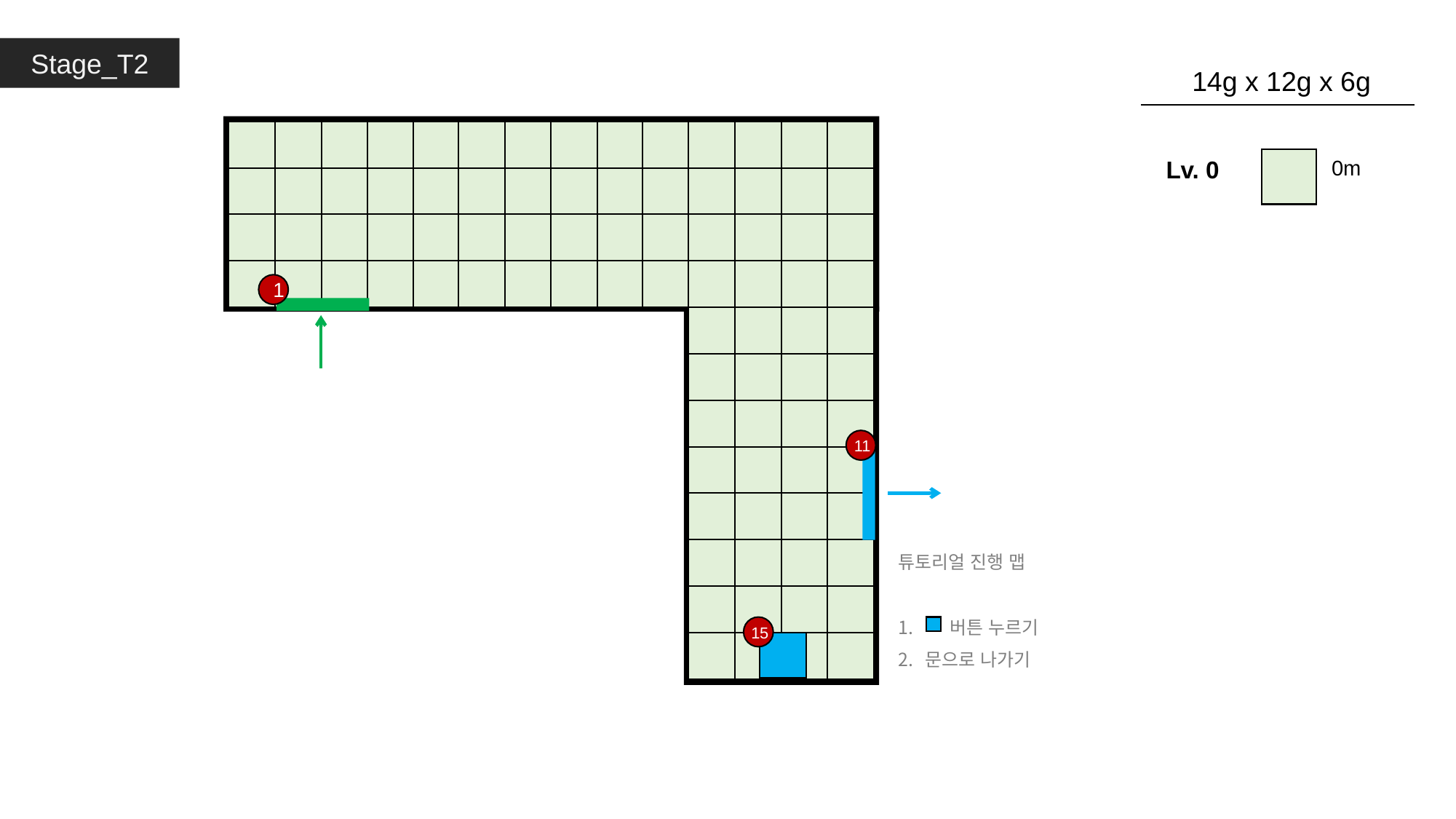

Stage_T2
14g x 12g x 6g

Lv. 0
0m

1

11

튜토리얼 진행 맵

    버튼 누르기
문으로 나가기

15